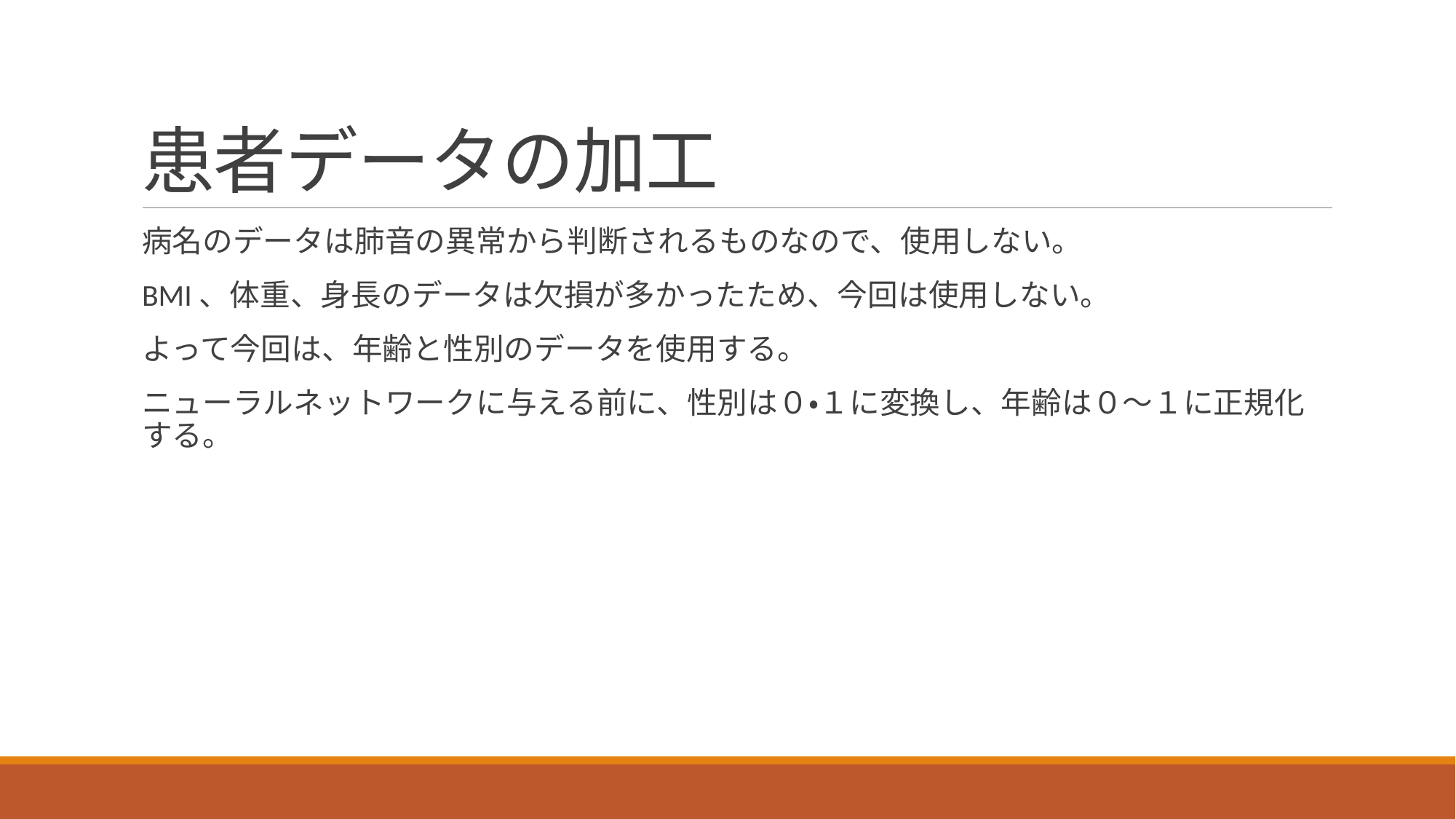

# 患者データの加工
病名のデータは肺音の異常から判断されるものなので、使用しない。
BMI、体重、身長のデータは欠損が多かったため、今回は使用しない。
よって今回は、年齢と性別のデータを使用する。
ニューラルネットワークに与える前に、性別は０・１に変換し、年齢は０～１に正規化する。